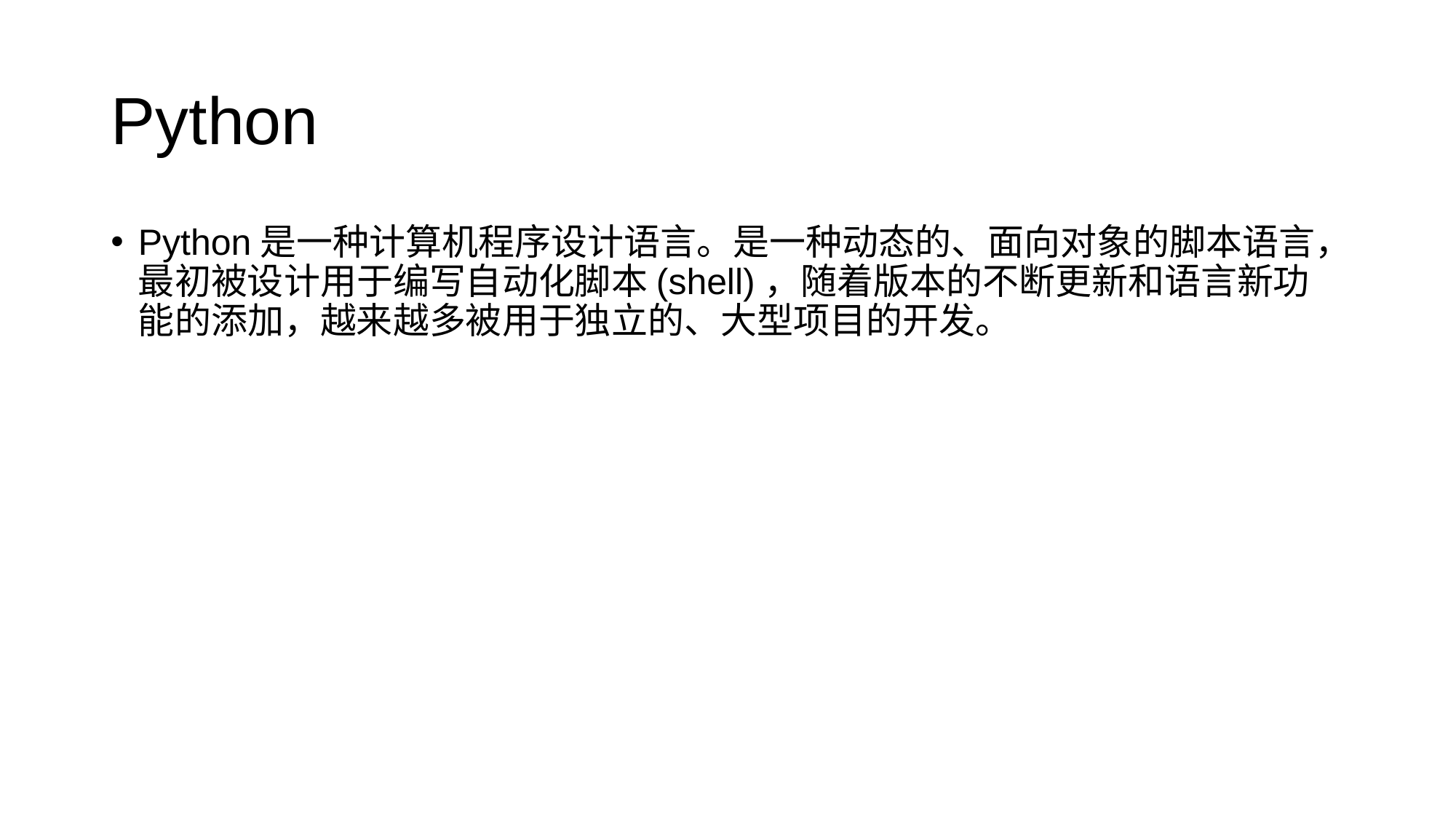

# Python
Python是一种计算机程序设计语言。是一种动态的、面向对象的脚本语言，最初被设计用于编写自动化脚本(shell)，随着版本的不断更新和语言新功能的添加，越来越多被用于独立的、大型项目的开发。